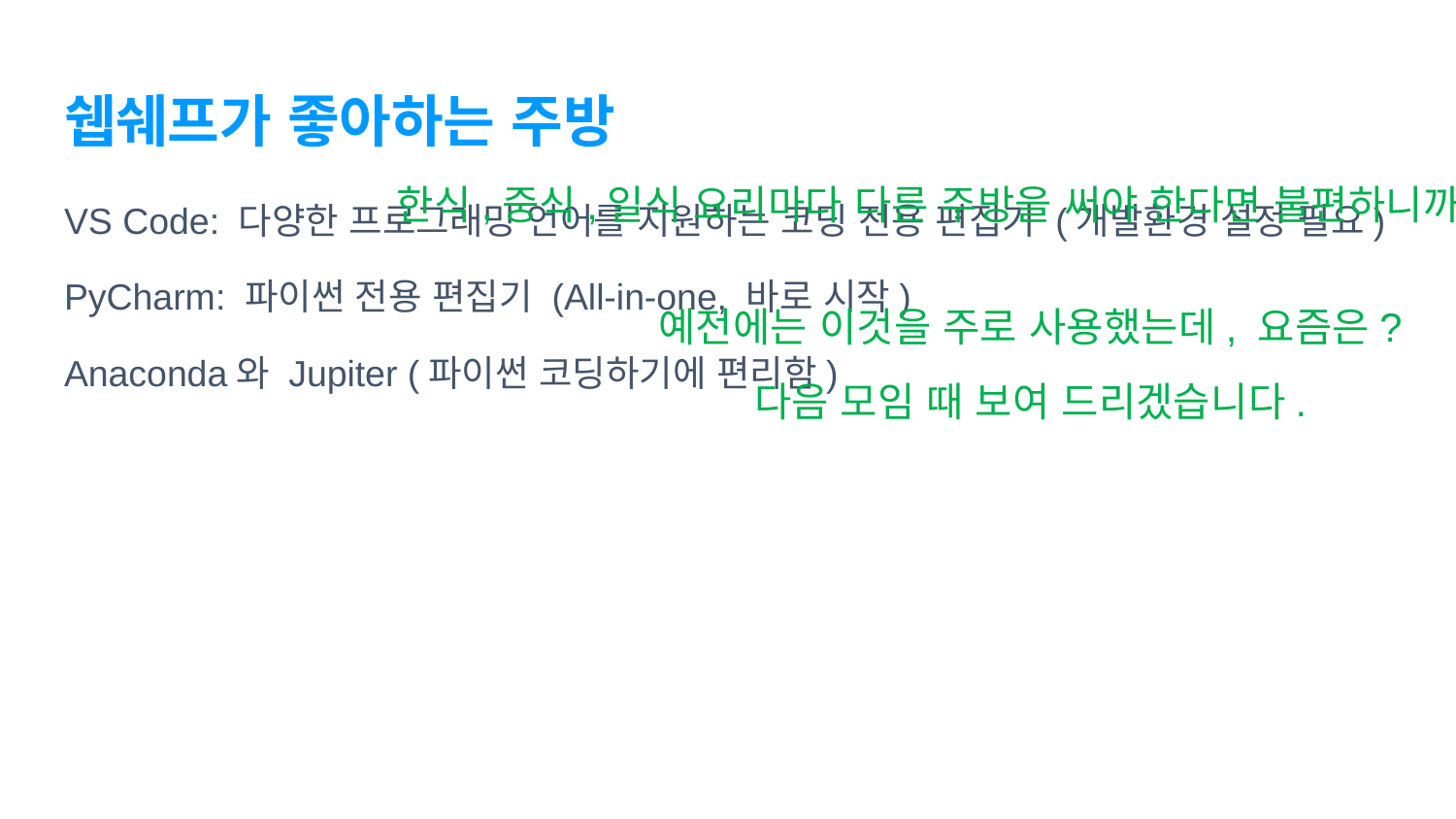

# 쉡쉐프가 좋아하는 주방
한식,중식,일식 요리마다 다른 주방을 써야 한다면 불편하니까 하나로 통일
VS Code: 다양한 프로그래밍 언어를 지원하는 코딩 전용 편집기 (개발환경 설정 필요)
PyCharm: 파이썬 전용 편집기 (All-in-one, 바로 시작)
Anaconda와 Jupiter (파이썬 코딩하기에 편리함)
예전에는 이것을 주로 사용했는데, 요즘은?
다음 모임 때 보여 드리겠습니다.